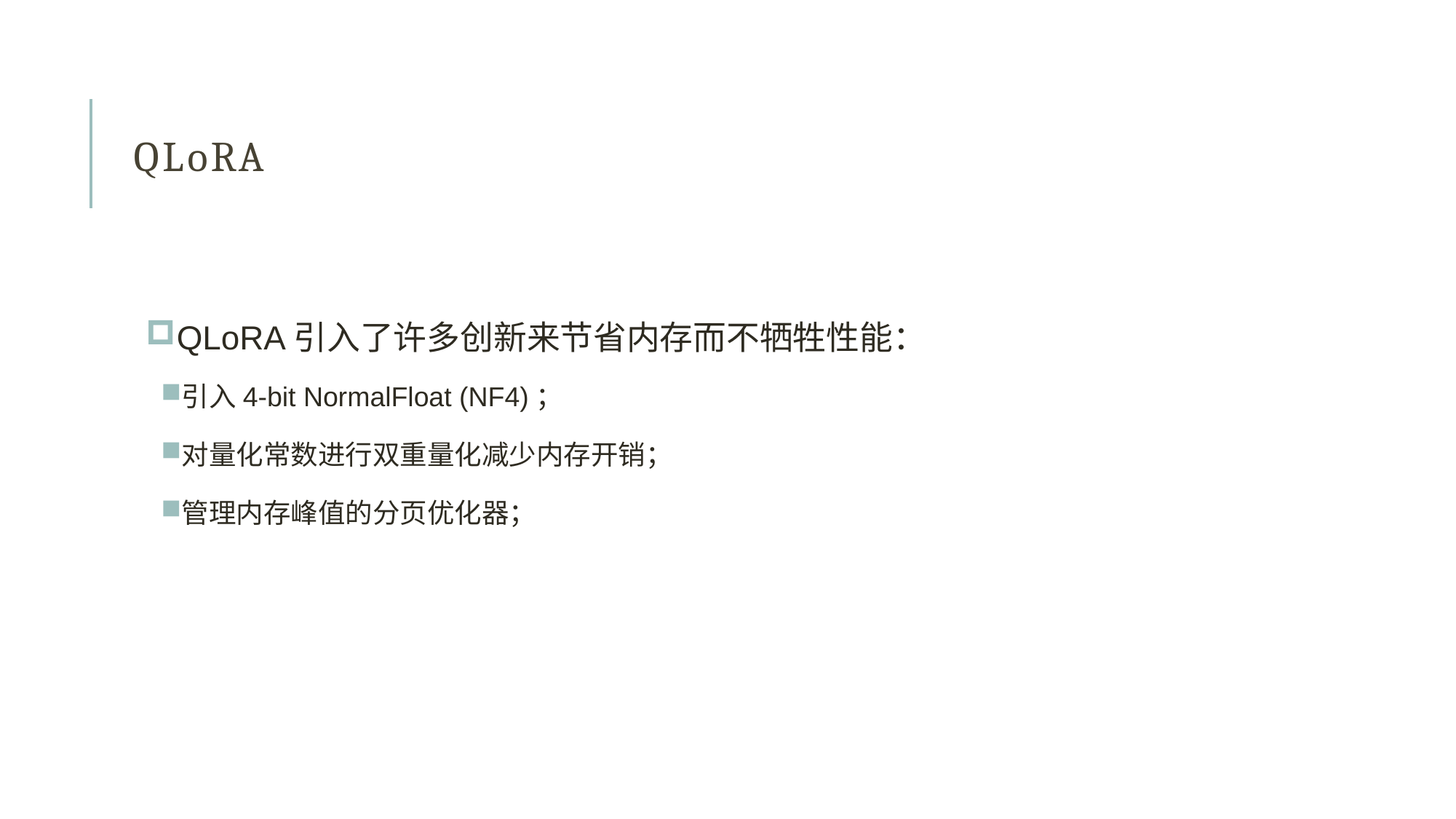

# QLoRA
QLoRA引入了许多创新来节省内存而不牺牲性能：
引入4-bit NormalFloat (NF4)；
对量化常数进行双重量化减少内存开销；
管理内存峰值的分页优化器；